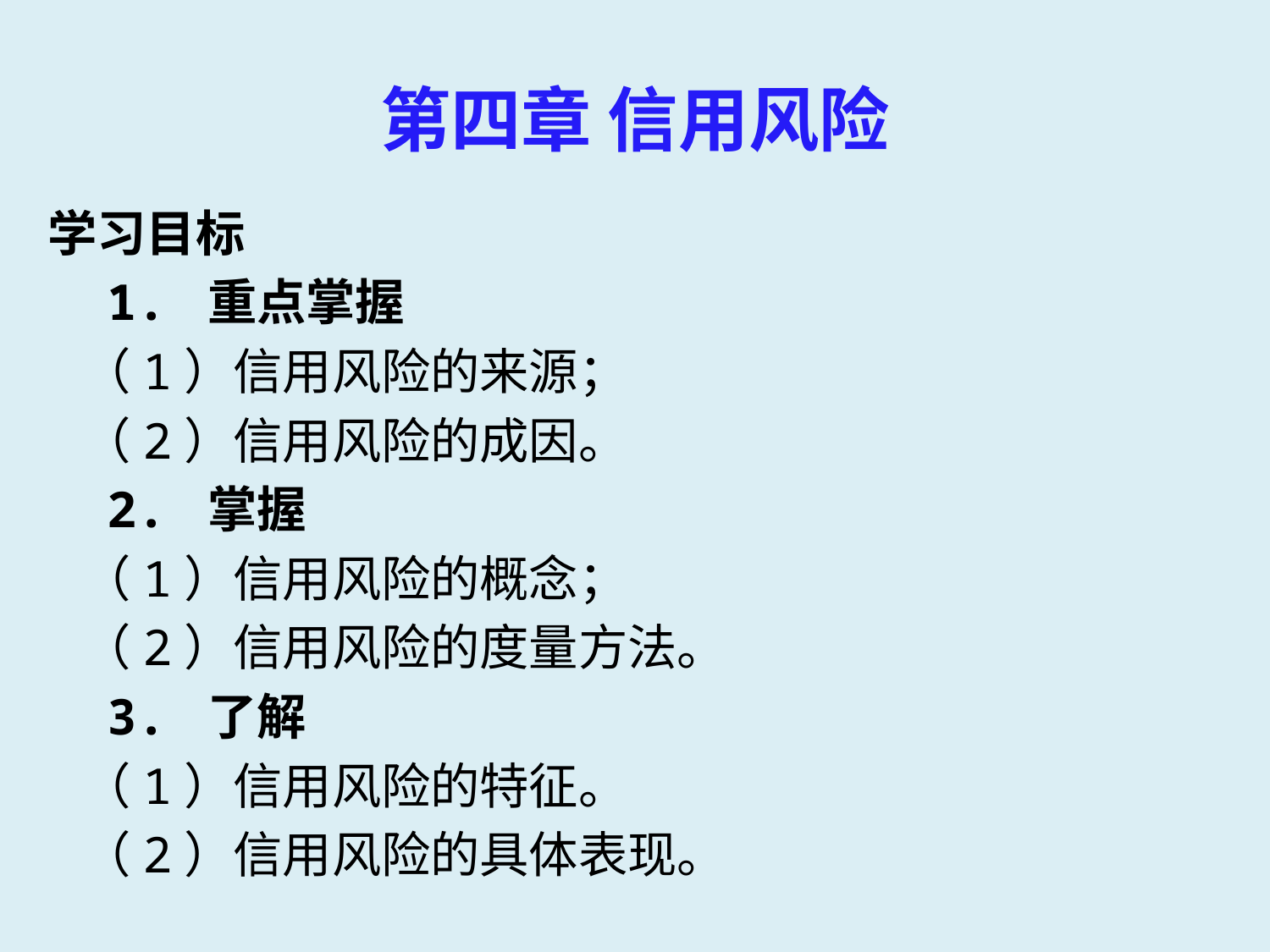

# 第四章 信用风险
学习目标
  1. 重点掌握
  （1）信用风险的来源；
  （2）信用风险的成因。
  2. 掌握
  （1）信用风险的概念；
  （2）信用风险的度量方法。
  3. 了解
  （1）信用风险的特征。
  （2）信用风险的具体表现。